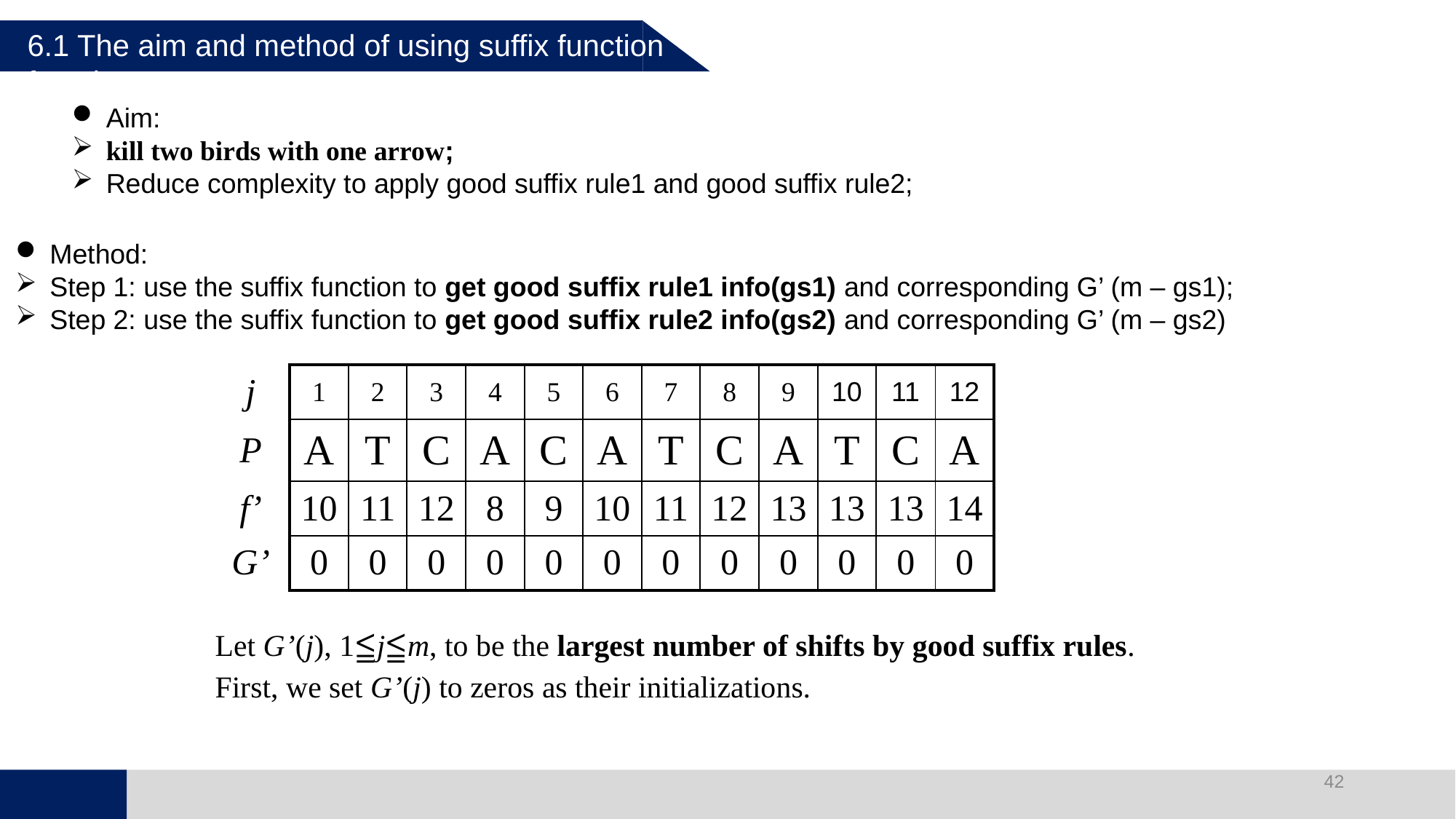

6.1 The aim and method of using suffix function function
Aim:
kill two birds with one arrow;
Reduce complexity to apply good suffix rule1 and good suffix rule2;

输入您的文字
Method:
Step 1: use the suffix function to get good suffix rule1 info(gs1) and corresponding G’ (m – gs1);
Step 2: use the suffix function to get good suffix rule2 info(gs2) and corresponding G’ (m – gs2)
| j | 1 | 2 | 3 | 4 | 5 | 6 | 7 | 8 | 9 | 10 | 11 | 12 |
| --- | --- | --- | --- | --- | --- | --- | --- | --- | --- | --- | --- | --- |
| P | A | T | C | A | C | A | T | C | A | T | C | A |
| f’ | 10 | 11 | 12 | 8 | 9 | 10 | 11 | 12 | 13 | 13 | 13 | 14 |
| G’ | 0 | 0 | 0 | 0 | 0 | 0 | 0 | 0 | 0 | 0 | 0 | 0 |
输入您的文字
Let G’(j), 1≦j≦m, to be the largest number of shifts by good suffix rules.
First, we set G’(j) to zeros as their initializations.
42